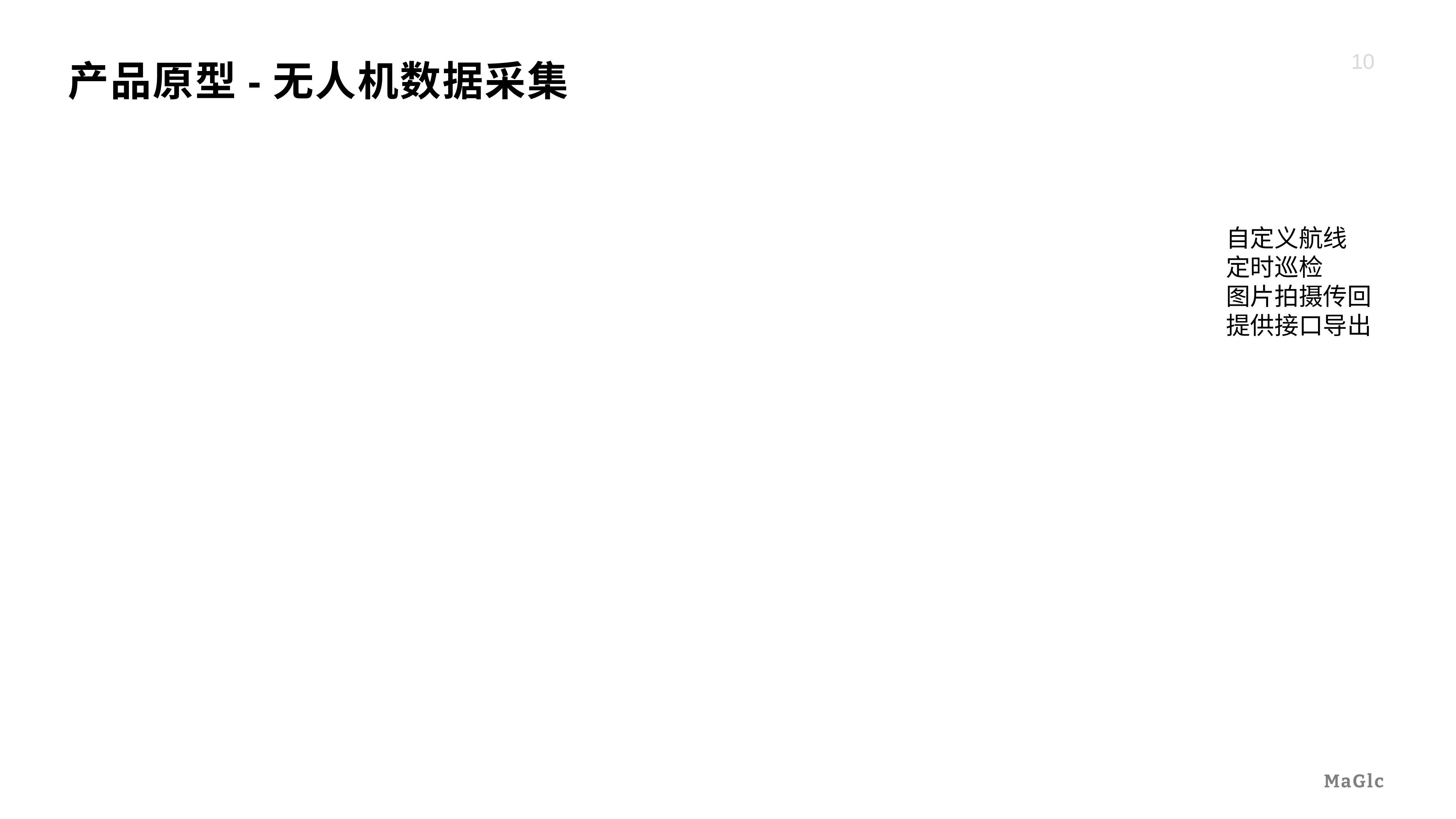

产品原型-无人机数据采集
自定义航线
定时巡检
图片拍摄传回
提供接口导出
MaGlc